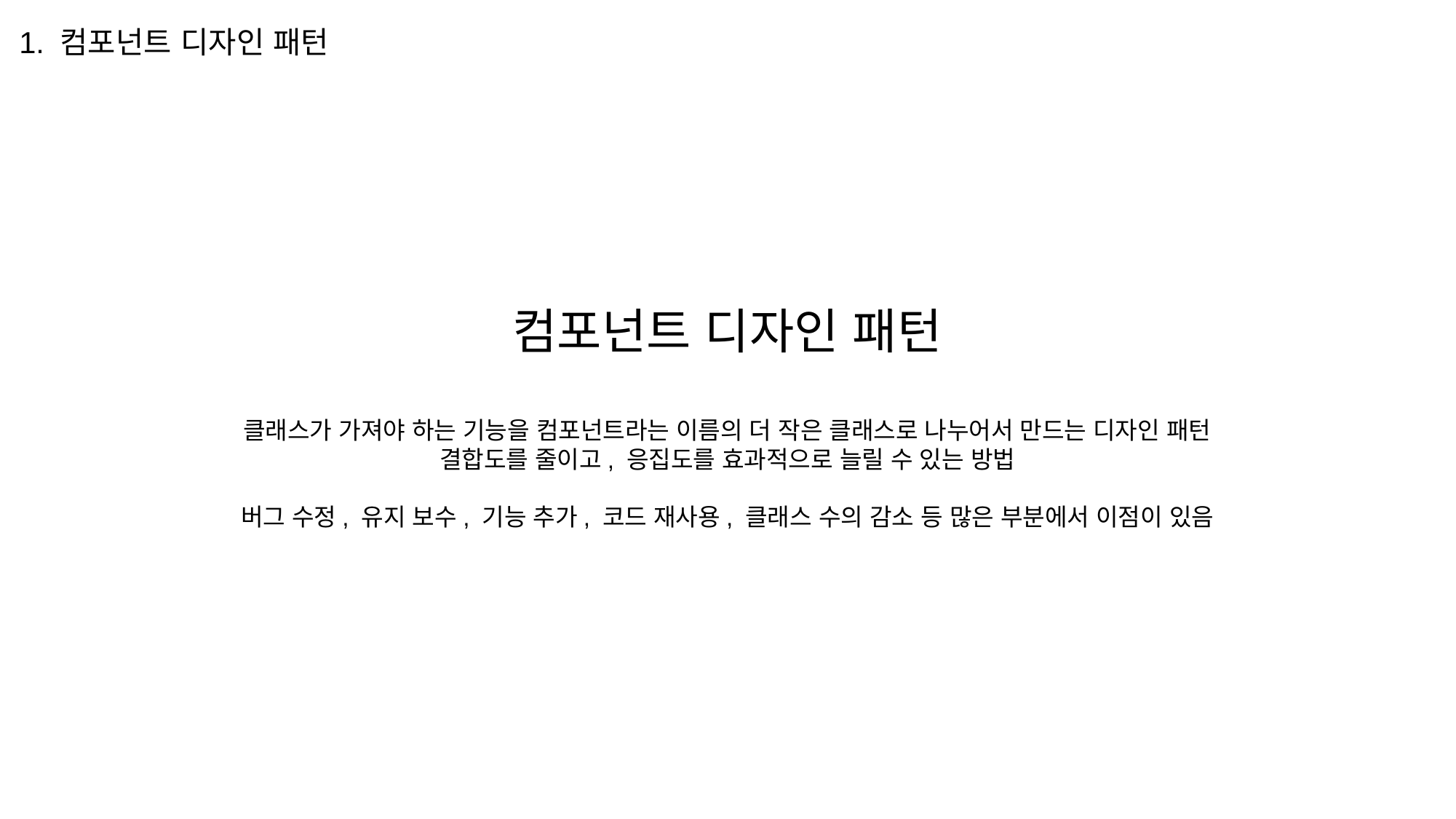

1. 컴포넌트 디자인 패턴
컴포넌트 디자인 패턴
클래스가 가져야 하는 기능을 컴포넌트라는 이름의 더 작은 클래스로 나누어서 만드는 디자인 패턴
결합도를 줄이고, 응집도를 효과적으로 늘릴 수 있는 방법

버그 수정, 유지 보수, 기능 추가, 코드 재사용, 클래스 수의 감소 등 많은 부분에서 이점이 있음